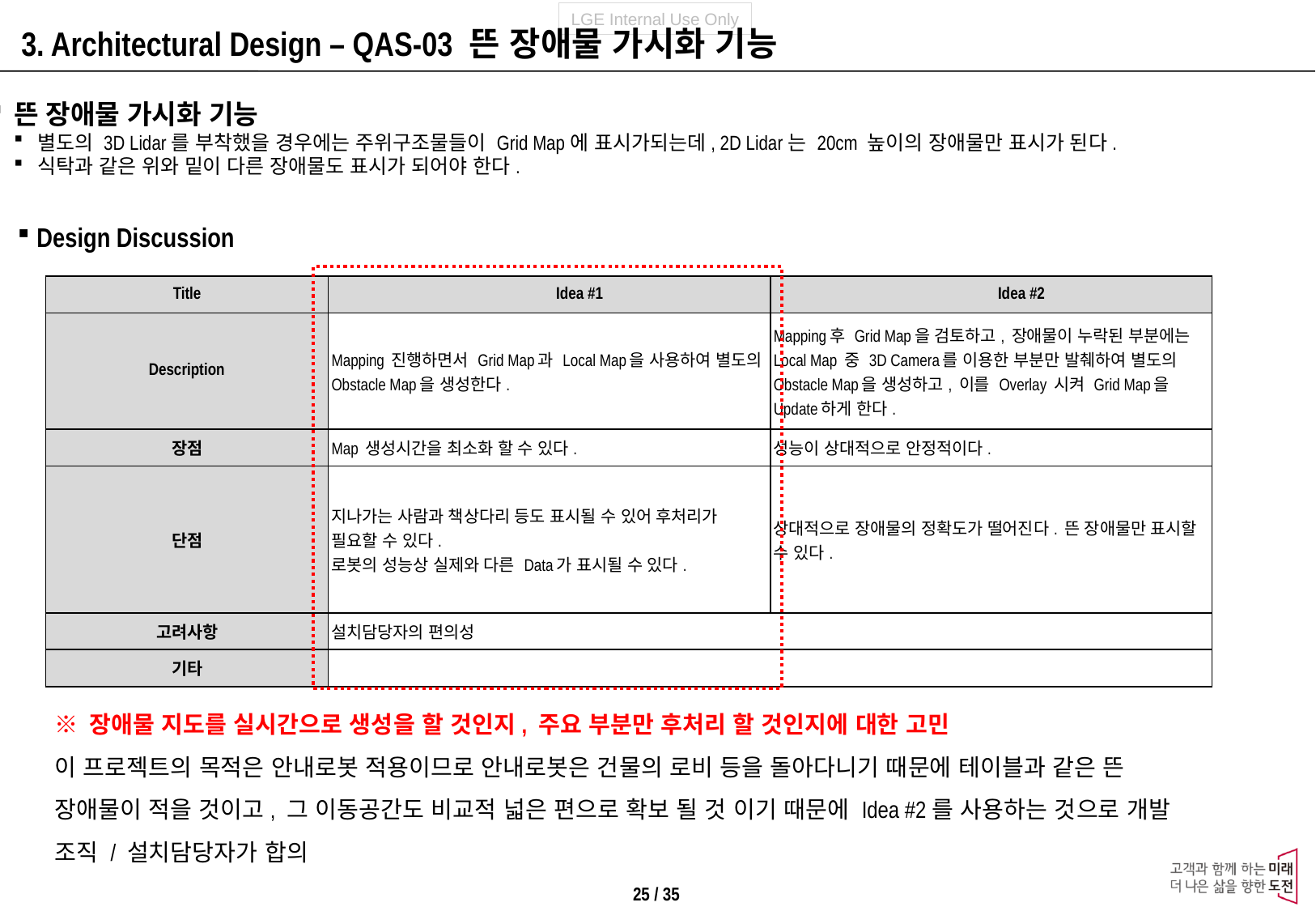

3. Architectural Design – QAS-03 뜬 장애물 가시화 기능
뜬 장애물 가시화 기능
별도의 3D Lidar를 부착했을 경우에는 주위구조물들이 Grid Map에 표시가되는데, 2D Lidar는 20cm 높이의 장애물만 표시가 된다.
식탁과 같은 위와 밑이 다른 장애물도 표시가 되어야 한다.
Design Discussion

| Title | Idea #1 | Idea #2 |
| --- | --- | --- |
| Description | Mapping 진행하면서 Grid Map과 Local Map을 사용하여 별도의 Obstacle Map을 생성한다. | Mapping후 Grid Map을 검토하고, 장애물이 누락된 부분에는 Local Map 중 3D Camera를 이용한 부분만 발췌하여 별도의 Obstacle Map을 생성하고, 이를 Overlay 시켜 Grid Map을 Update하게 한다. |
| 장점 | Map 생성시간을 최소화 할 수 있다. | 성능이 상대적으로 안정적이다. |
| 단점 | 지나가는 사람과 책상다리 등도 표시될 수 있어 후처리가 필요할 수 있다. 로봇의 성능상 실제와 다른 Data가 표시될 수 있다. | 상대적으로 장애물의 정확도가 떨어진다. 뜬 장애물만 표시할 수 있다. |
| 고려사항 | 설치담당자의 편의성 |  |
| 기타 |  |  |
※ 장애물 지도를 실시간으로 생성을 할 것인지, 주요 부분만 후처리 할 것인지에 대한 고민
이 프로젝트의 목적은 안내로봇 적용이므로 안내로봇은 건물의 로비 등을 돌아다니기 때문에 테이블과 같은 뜬 장애물이 적을 것이고, 그 이동공간도 비교적 넓은 편으로 확보 될 것 이기 때문에 Idea #2를 사용하는 것으로 개발 조직 / 설치담당자가 합의